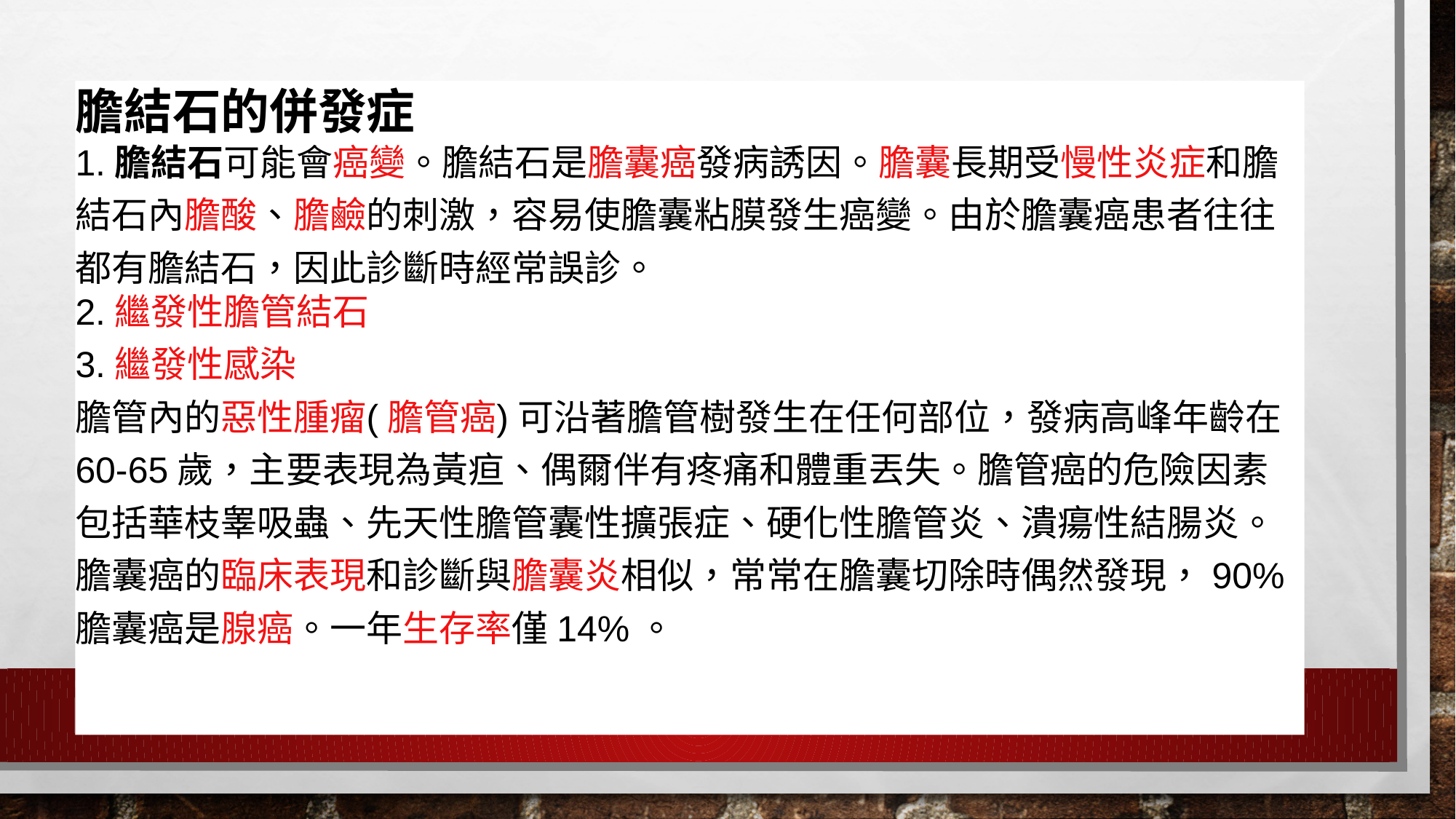

膽結石的併發症
1.膽結石可能會癌變。膽結石是膽囊癌發病誘因。膽囊長期受慢性炎症和膽結石內膽酸、膽鹼的刺激，容易使膽囊粘膜發生癌變。由於膽囊癌患者往往都有膽結石，因此診斷時經常誤診。
2.繼發性膽管結石
3.繼發性感染
膽管內的惡性腫瘤(膽管癌)可沿著膽管樹發生在任何部位，發病高峰年齡在60-65歲，主要表現為黃疸、偶爾伴有疼痛和體重丟失。膽管癌的危險因素包括華枝睾吸蟲、先天性膽管囊性擴張症、硬化性膽管炎、潰瘍性結腸炎。膽囊癌的臨床表現和診斷與膽囊炎相似，常常在膽囊切除時偶然發現，90%膽囊癌是腺癌。一年生存率僅14%。